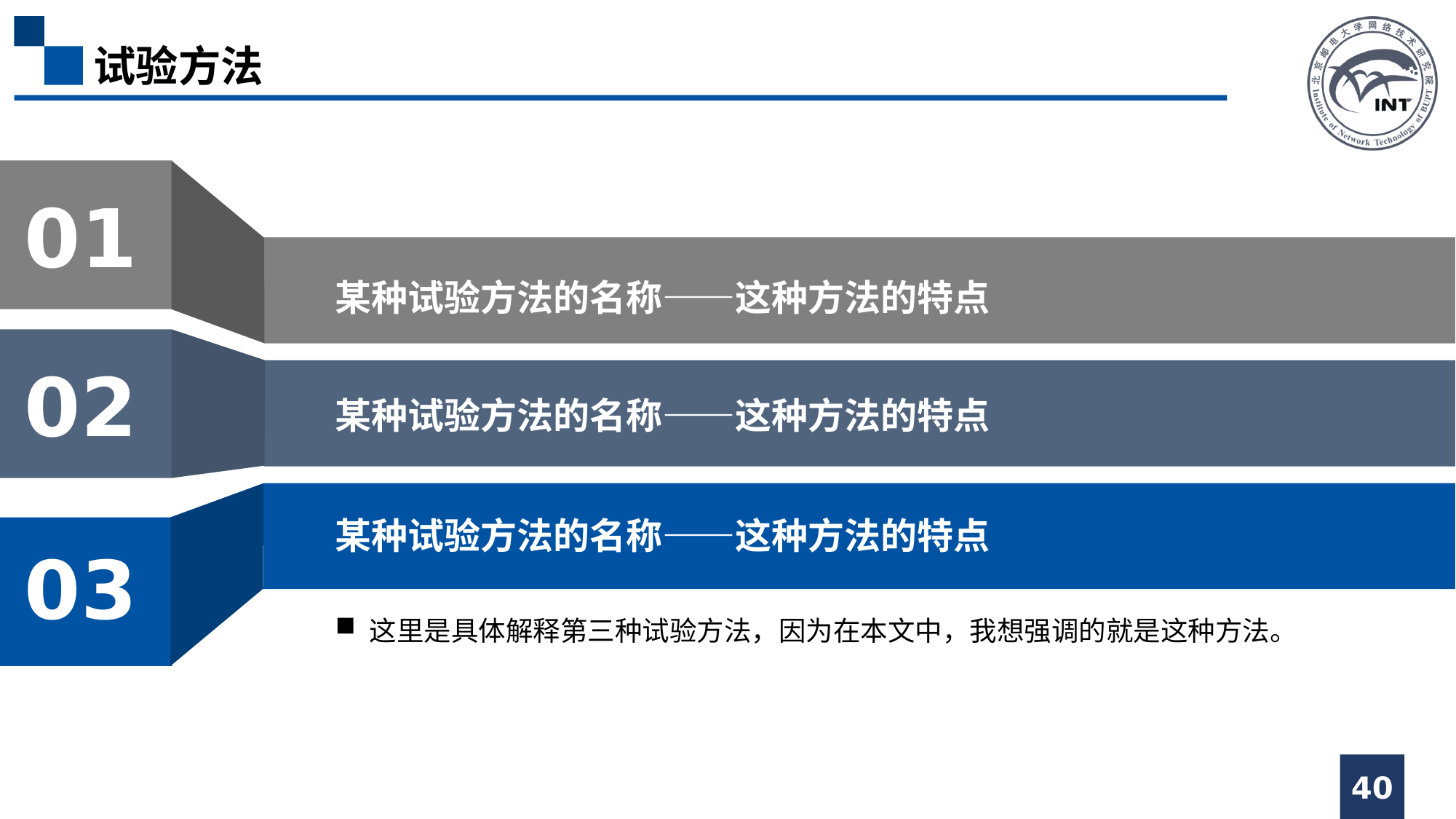

试验方法

01

某种试验方法的名称——这种方法的特点

02

某种试验方法的名称——这种方法的特点
某种试验方法的名称——这种方法的特点

03
这里是具体解释第三种试验方法，因为在本文中，我想强调的就是这种方法。
40